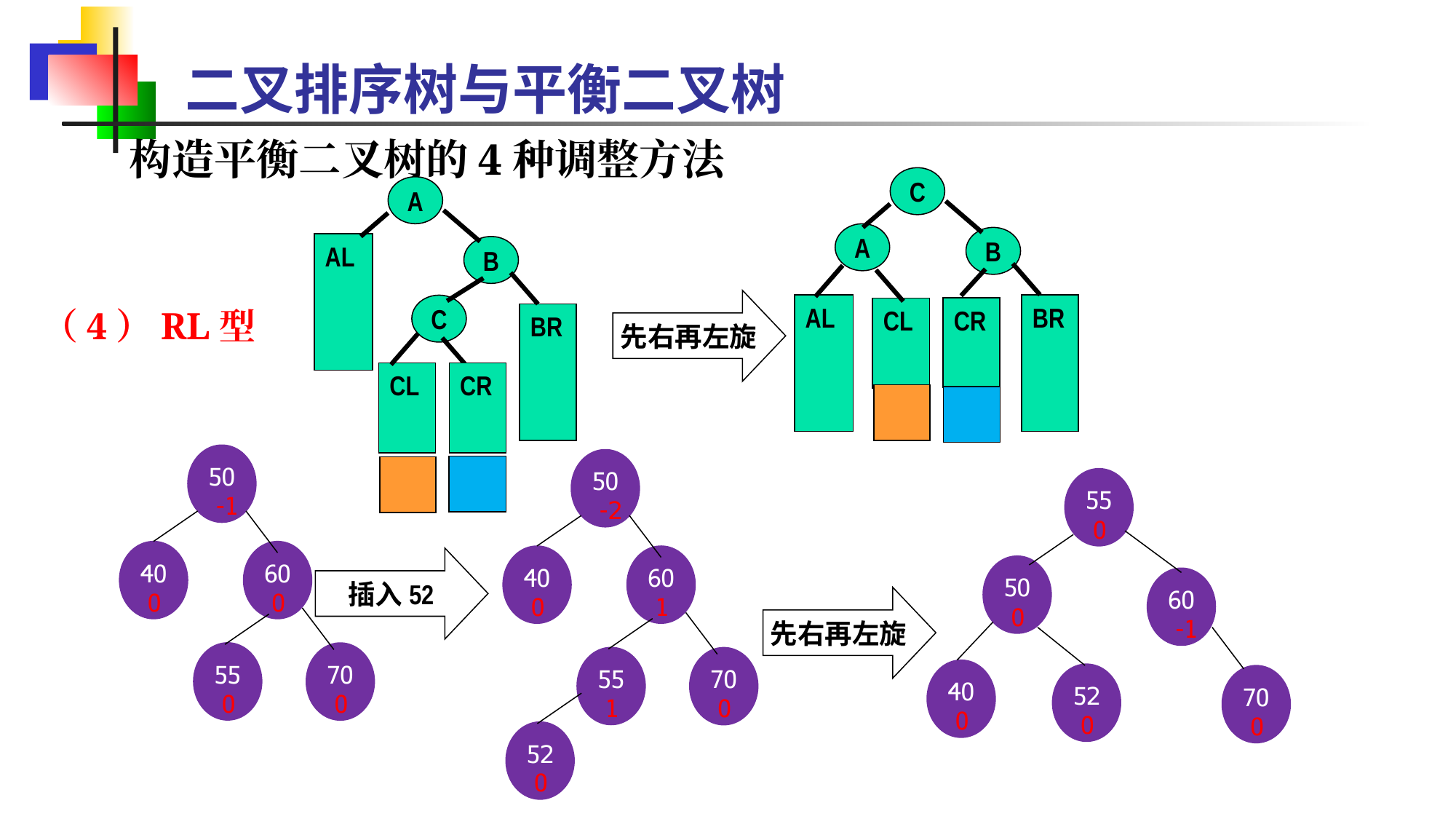

二叉排序树与平衡二叉树
构造平衡二叉树的4种调整方法
C

B

AL

BR

CL

A
CR

A

AL

B

BR

CL

C
CR

先右再左旋
（4）RL型

50
 -1
40
 0
60
 0
55
 0
70
 0
50
 -2
40
 0
60
 1
55
 1
70
 0
52
 0

55
 0
50
 0
60
 -1
52
 0
70
 0
40
 0
插入52
先右再左旋